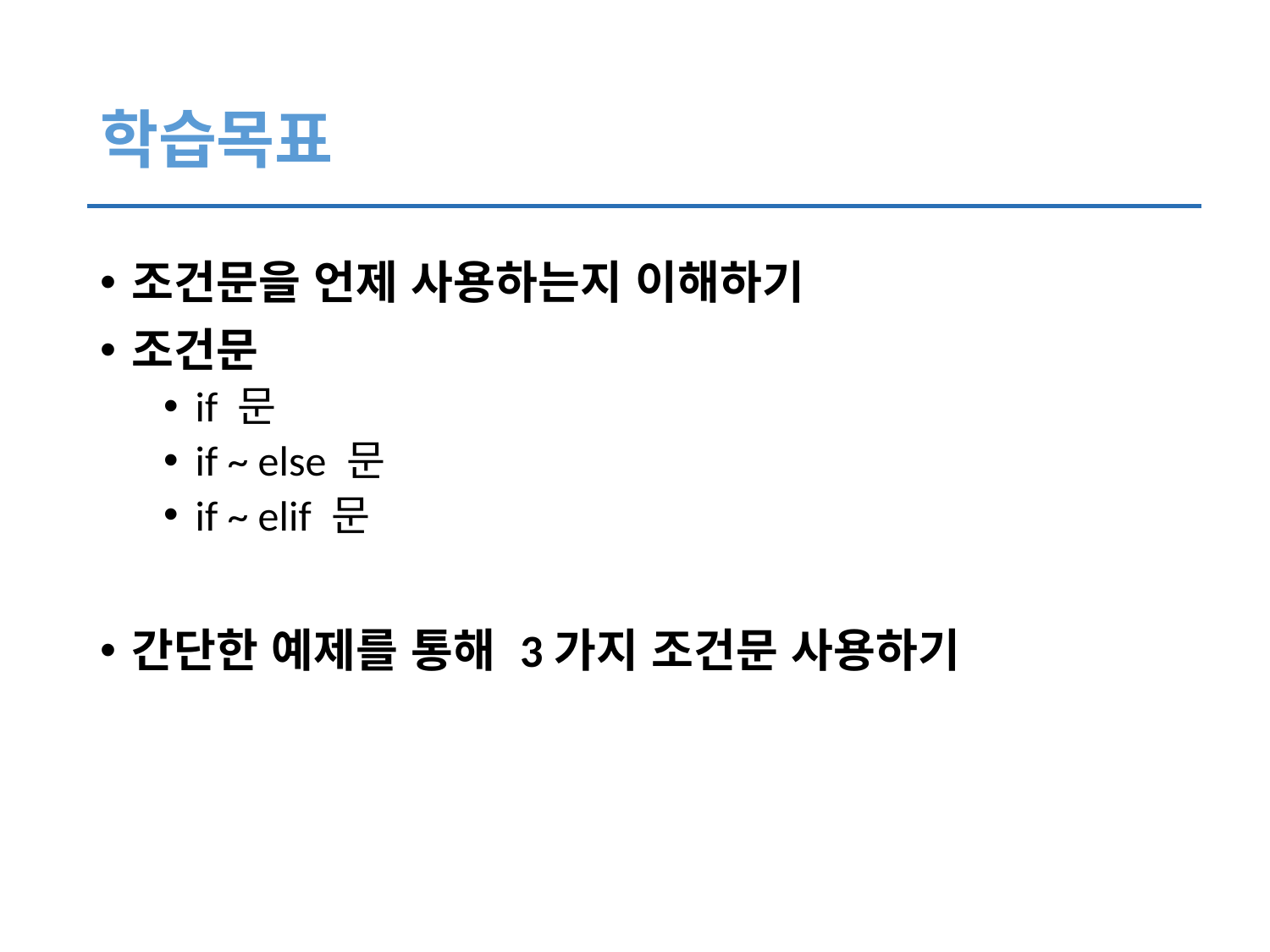

# 학습목표
조건문을 언제 사용하는지 이해하기
조건문
if 문
if ~ else 문
if ~ elif 문

간단한 예제를 통해 3가지 조건문 사용하기